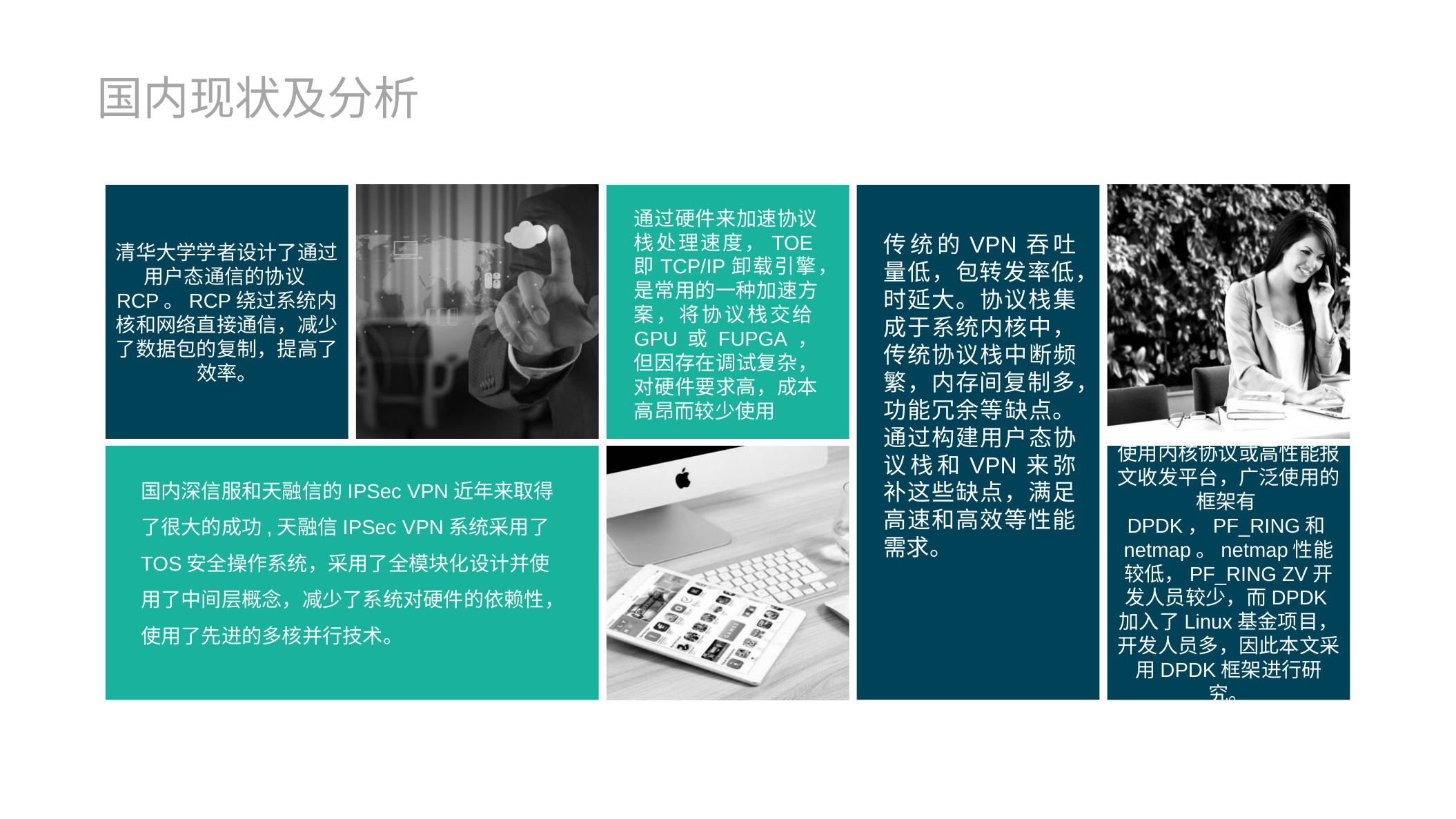

国内现状及分析
清华大学学者设计了通过用户态通信的协议RCP。RCP绕过系统内核和网络直接通信，减少了数据包的复制，提高了效率。

通过硬件来加速协议栈处理速度，TOE即TCP/IP卸载引擎，是常用的一种加速方案，将协议栈交给GPU或FUPGA，但因存在调试复杂，对硬件要求高，成本高昂而较少使用
传统的VPN吞吐量低，包转发率低，时延大。协议栈集成于系统内核中，传统协议栈中断频繁，内存间复制多，功能冗余等缺点。通过构建用户态协议栈和VPN来弥补这些缺点，满足高速和高效等性能需求。

使用内核协议或高性能报文收发平台，广泛使用的框架有DPDK，PF_RING和netmap。netmap性能较低，PF_RING ZV开发人员较少，而DPDK加入了Linux基金项目，开发人员多，因此本文采用DPDK框架进行研究。

国内深信服和天融信的IPSec VPN近年来取得了很大的成功,天融信IPSec VPN系统采用了TOS安全操作系统，采用了全模块化设计并使用了中间层概念，减少了系统对硬件的依赖性，使用了先进的多核并行技术。